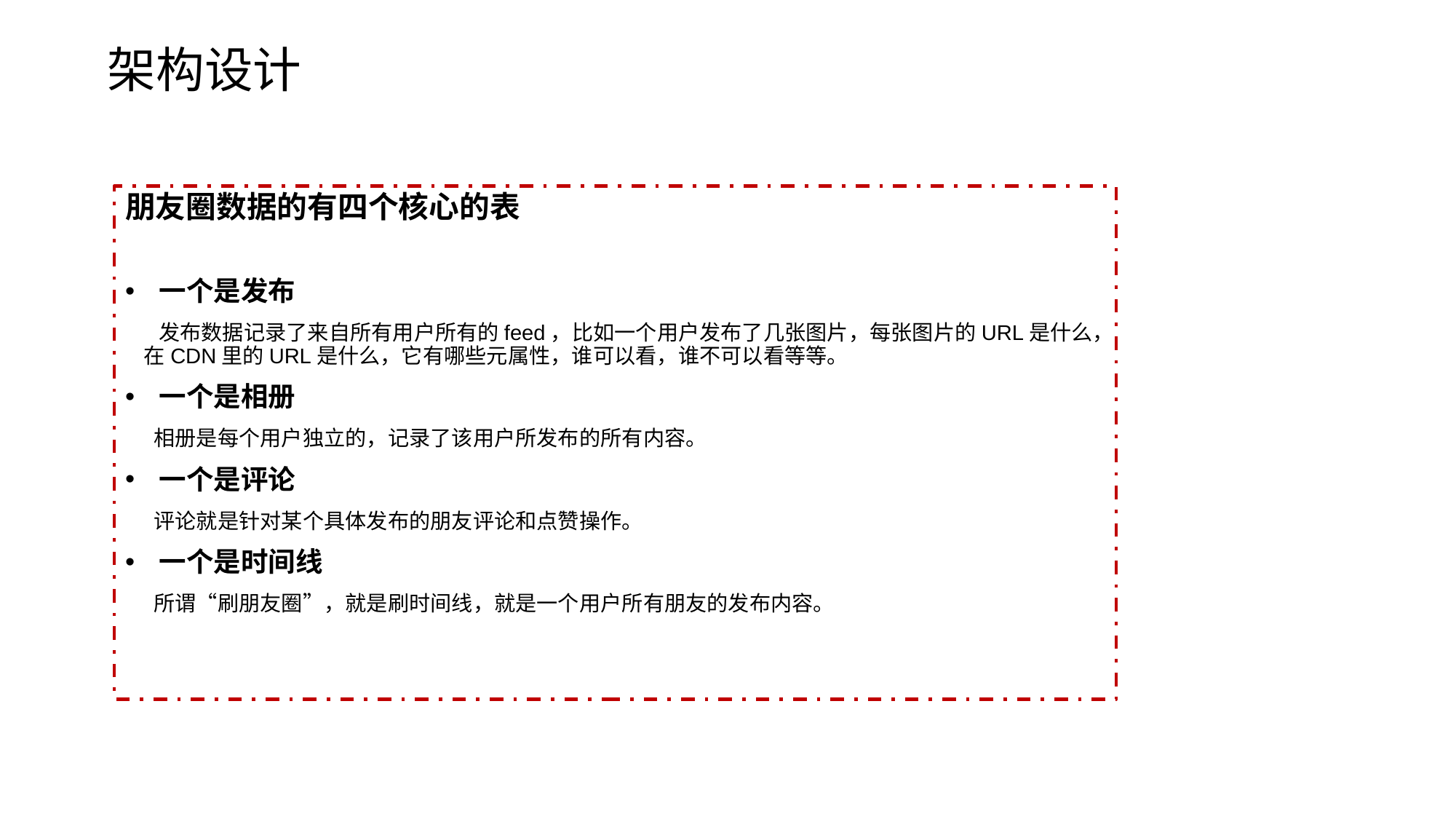

架构设计
朋友圈数据的有四个核心的表

一个是发布
      发布数据记录了来自所有用户所有的feed，比如一个用户发布了几张图片，每张图片的URL是什么，    在CDN里的URL是什么，它有哪些元属性，谁可以看，谁不可以看等等。
一个是相册
     相册是每个用户独立的，记录了该用户所发布的所有内容。
一个是评论
     评论就是针对某个具体发布的朋友评论和点赞操作。
一个是时间线
     所谓“刷朋友圈”，就是刷时间线，就是一个用户所有朋友的发布内容。